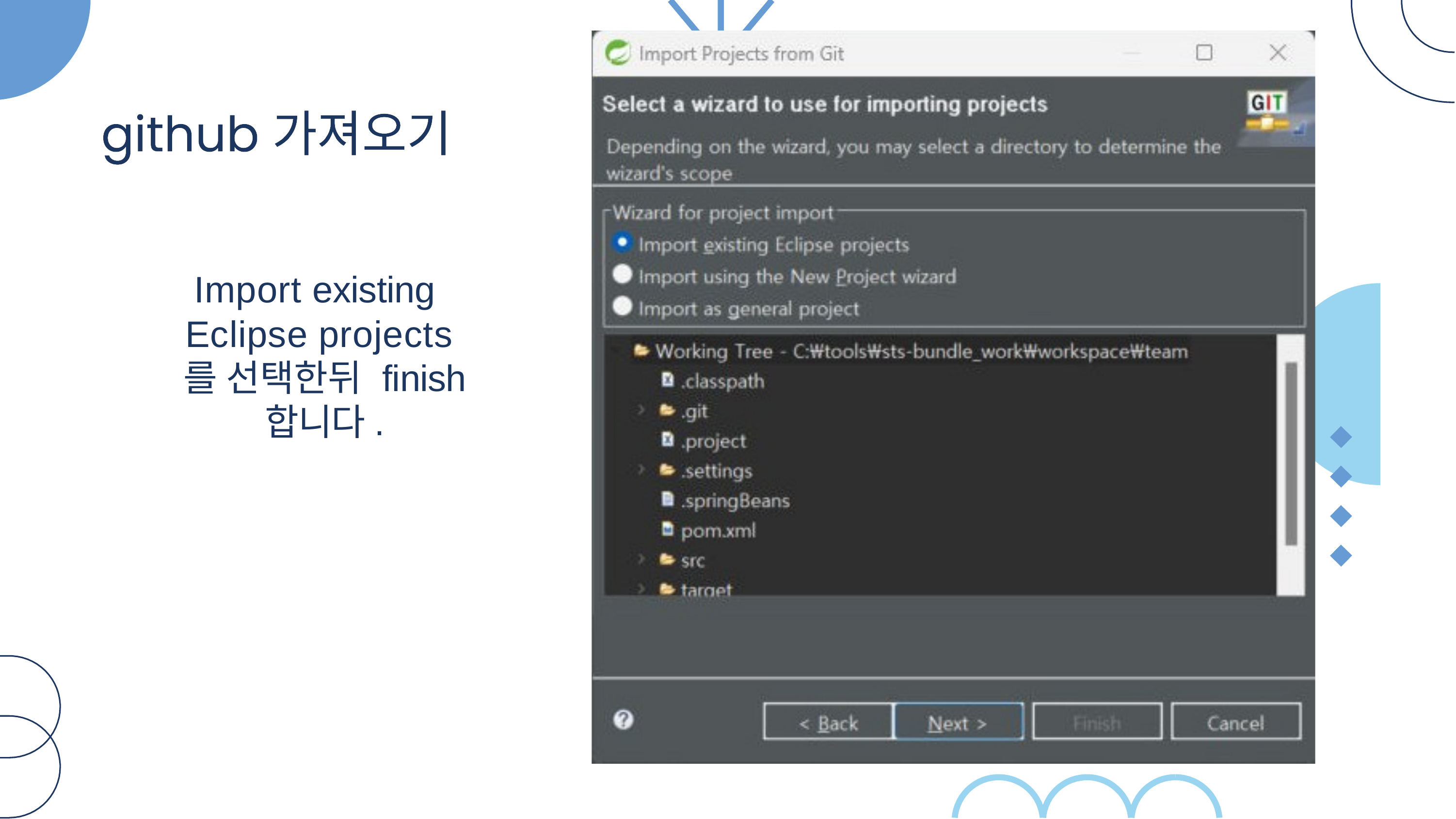

Import existing  Eclipse projects  를 선택한뒤 finish 합니다.